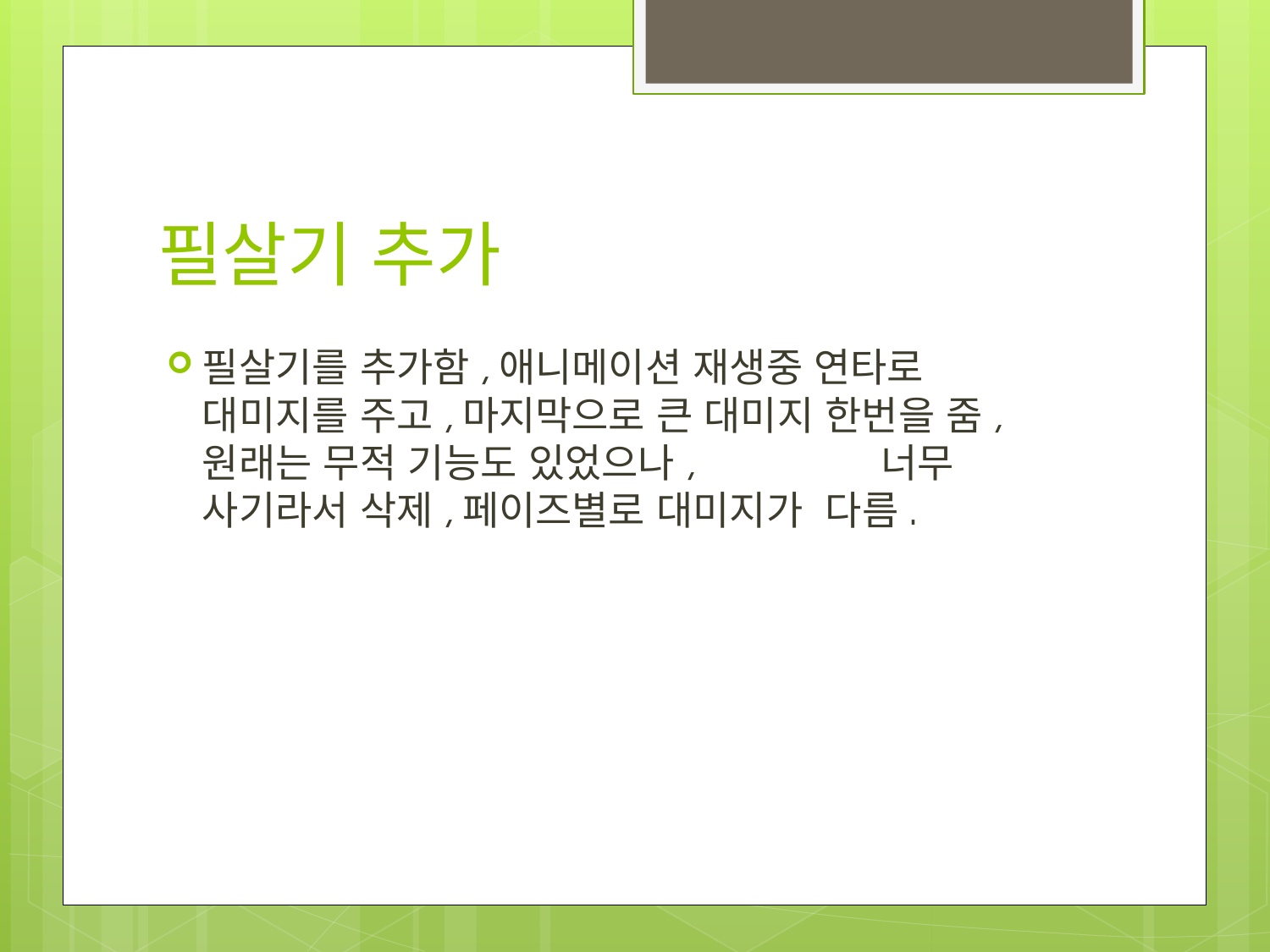

# 필살기 추가
필살기를 추가함,애니메이션 재생중 연타로 대미지를 주고,마지막으로 큰 대미지 한번을 줌,원래는 무적 기능도 있었으나,                너무 사기라서 삭제,페이즈별로 대미지가  다름.